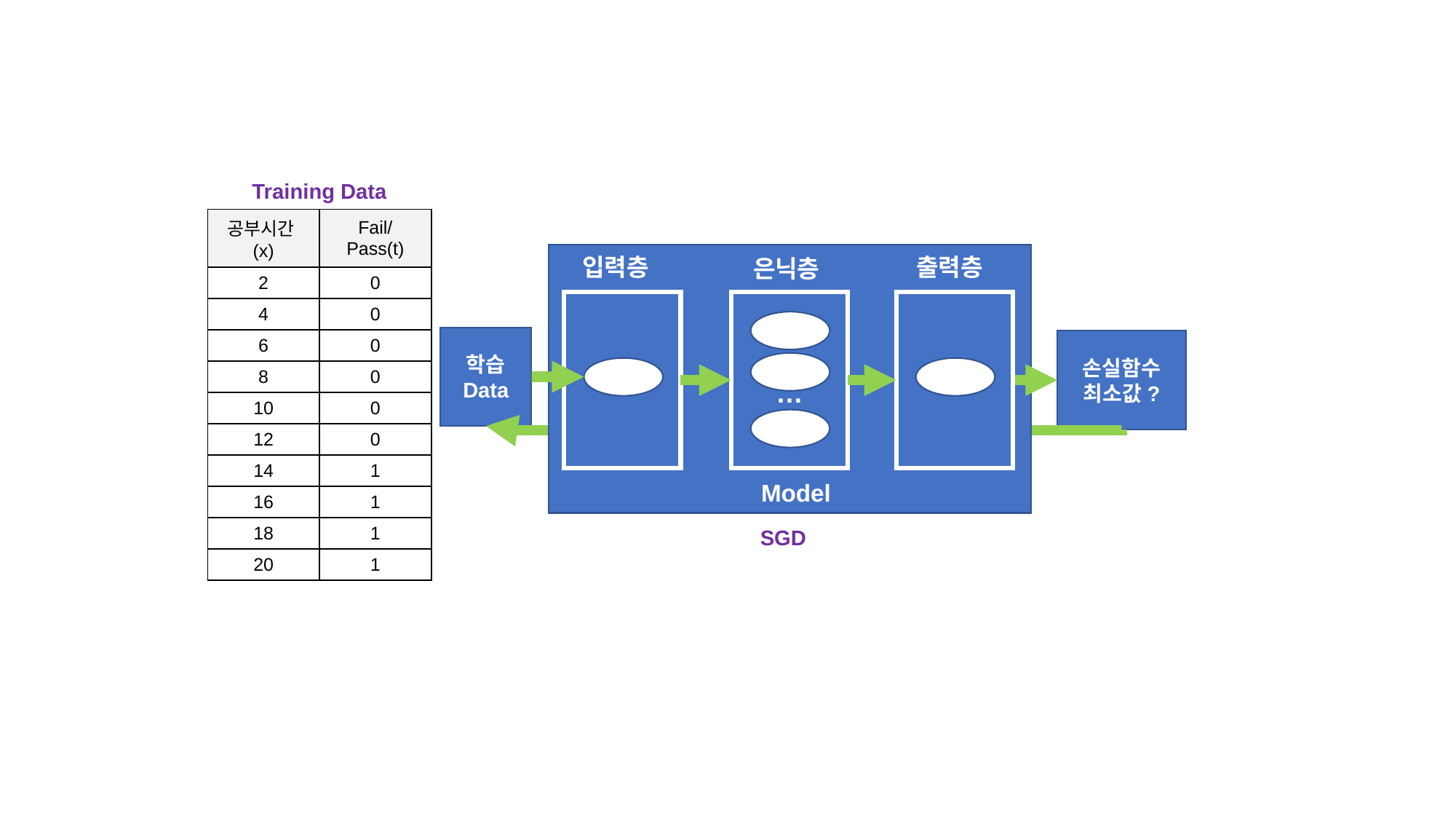

Training Data
| 공부시간(x) | Fail/Pass(t) |
| --- | --- |
| 2 | 0 |
| 4 | 0 |
| 6 | 0 |
| 8 | 0 |
| 10 | 0 |
| 12 | 0 |
| 14 | 1 |
| 16 | 1 |
| 18 | 1 |
| 20 | 1 |

입력층

출력층

은닉층

…

학습
Data
손실함수
최소값?
Model
SGD